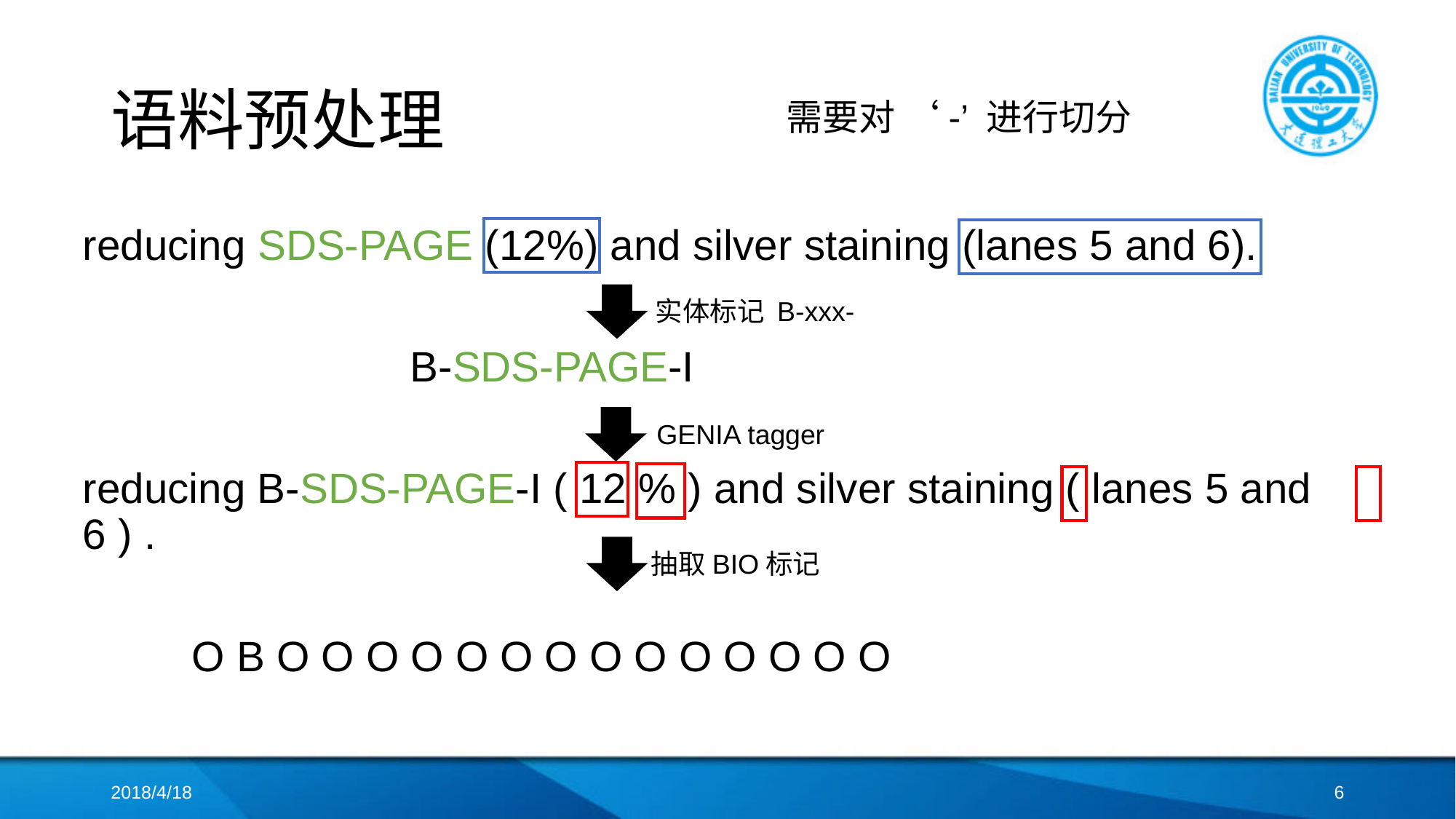

# 语料预处理
需要对 ‘-’ 进行切分
reducing SDS-PAGE (12%) and silver staining (lanes 5 and 6).

			B-SDS-PAGE-I

reducing B-SDS-PAGE-I ( 12 % ) and silver staining ( lanes 5 and 6 ) .

	O B O O O O O O O O O O O O O O

实体标记 B-xxx-

GENIA tagger

抽取BIO标记
2018/4/18
6